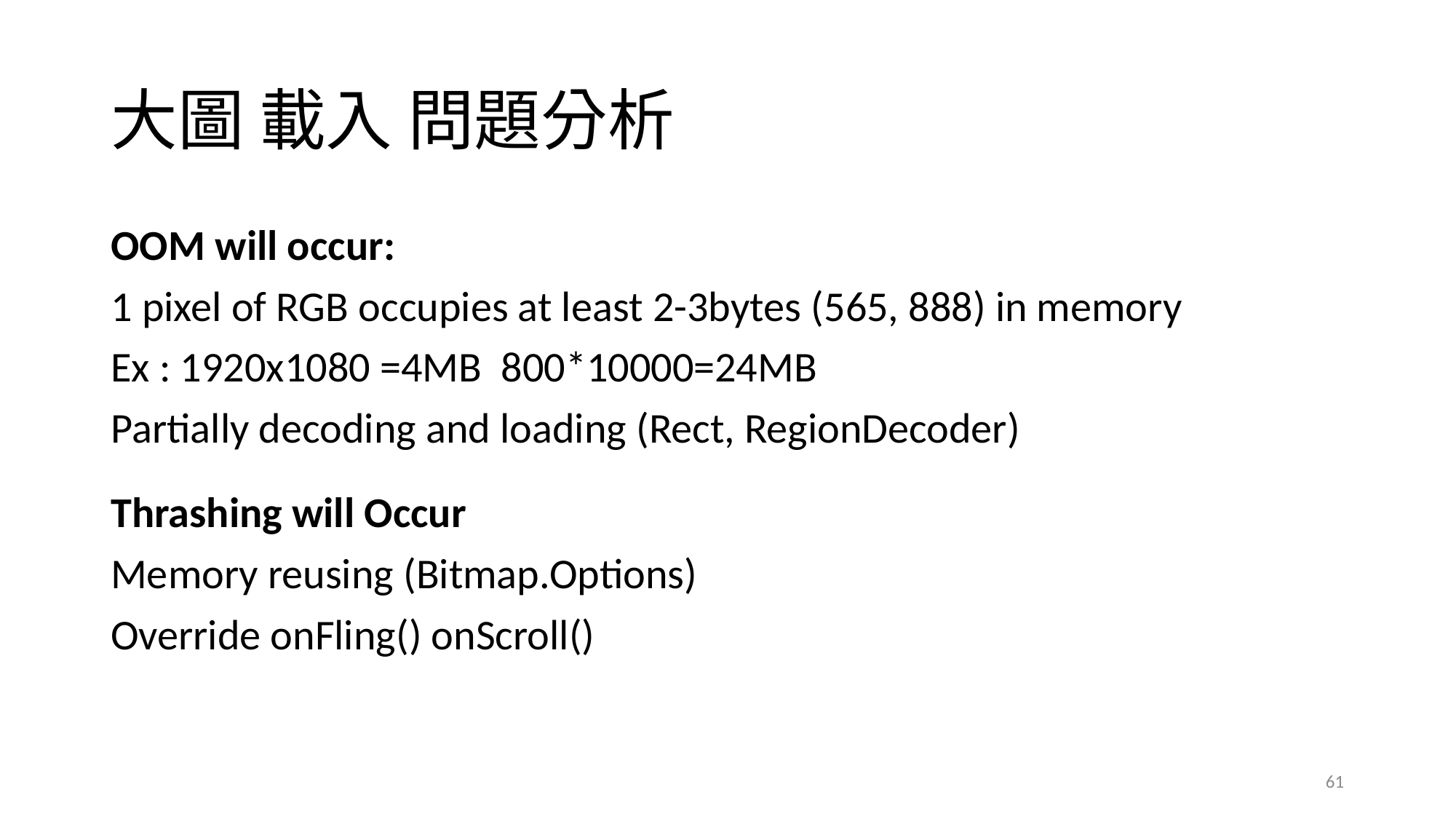

# 大圖 載入 問題分析
OOM will occur:
1 pixel of RGB occupies at least 2-3bytes (565, 888) in memory
Ex : 1920x1080 =4MB  800*10000=24MB
Partially decoding and loading (Rect, RegionDecoder)
Thrashing will Occur
Memory reusing (Bitmap.Options)
Override onFling() onScroll()
61